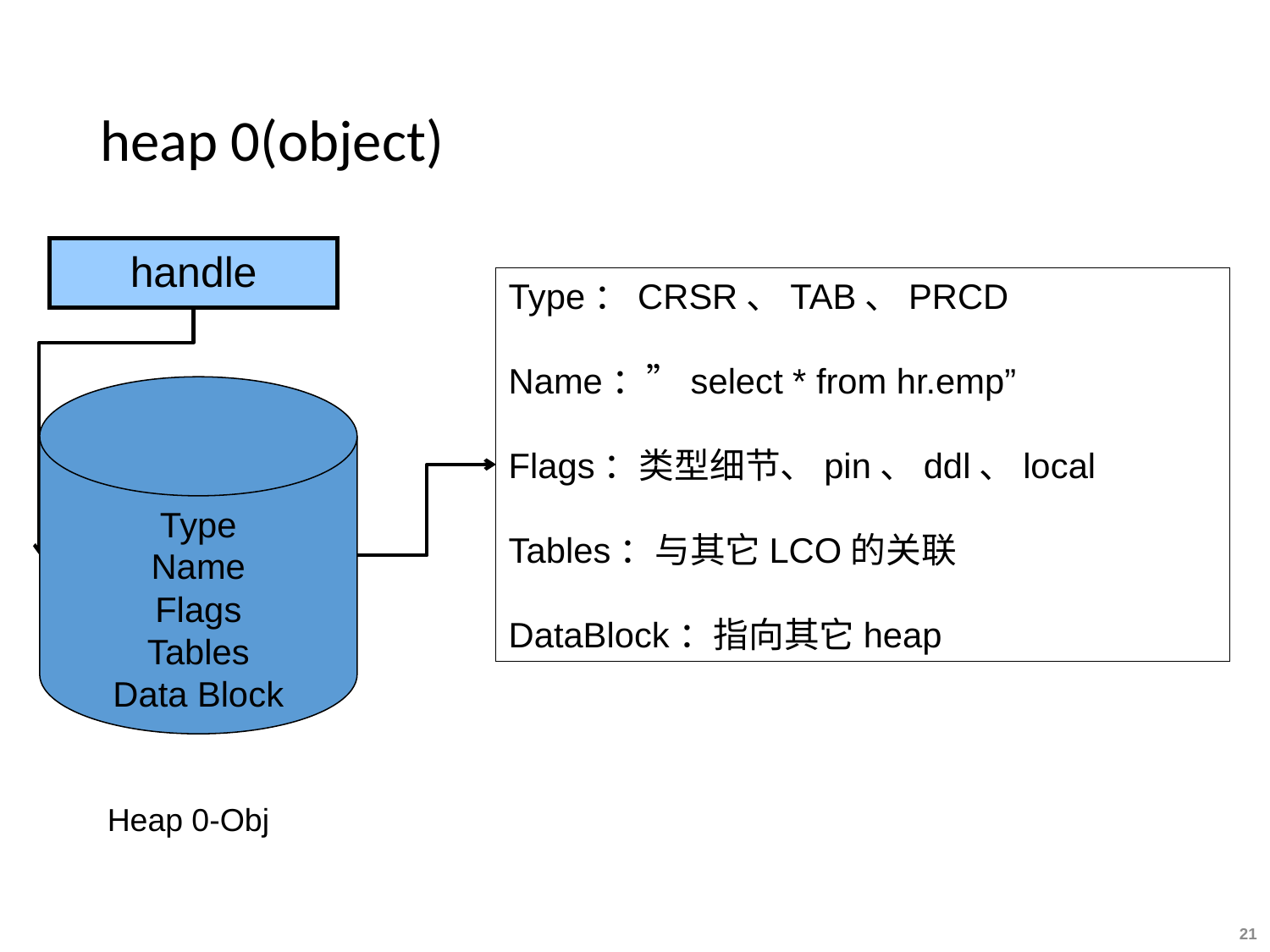

# heap 0(object)
handle

Type：CRSR、TAB、PRCD

Name：”select * from hr.emp”

Flags：类型细节、pin、ddl、local

Tables：与其它LCO的关联

DataBlock：指向其它heap
Type
Name
Flags
Tables
Data Block
Heap 0-Obj

21